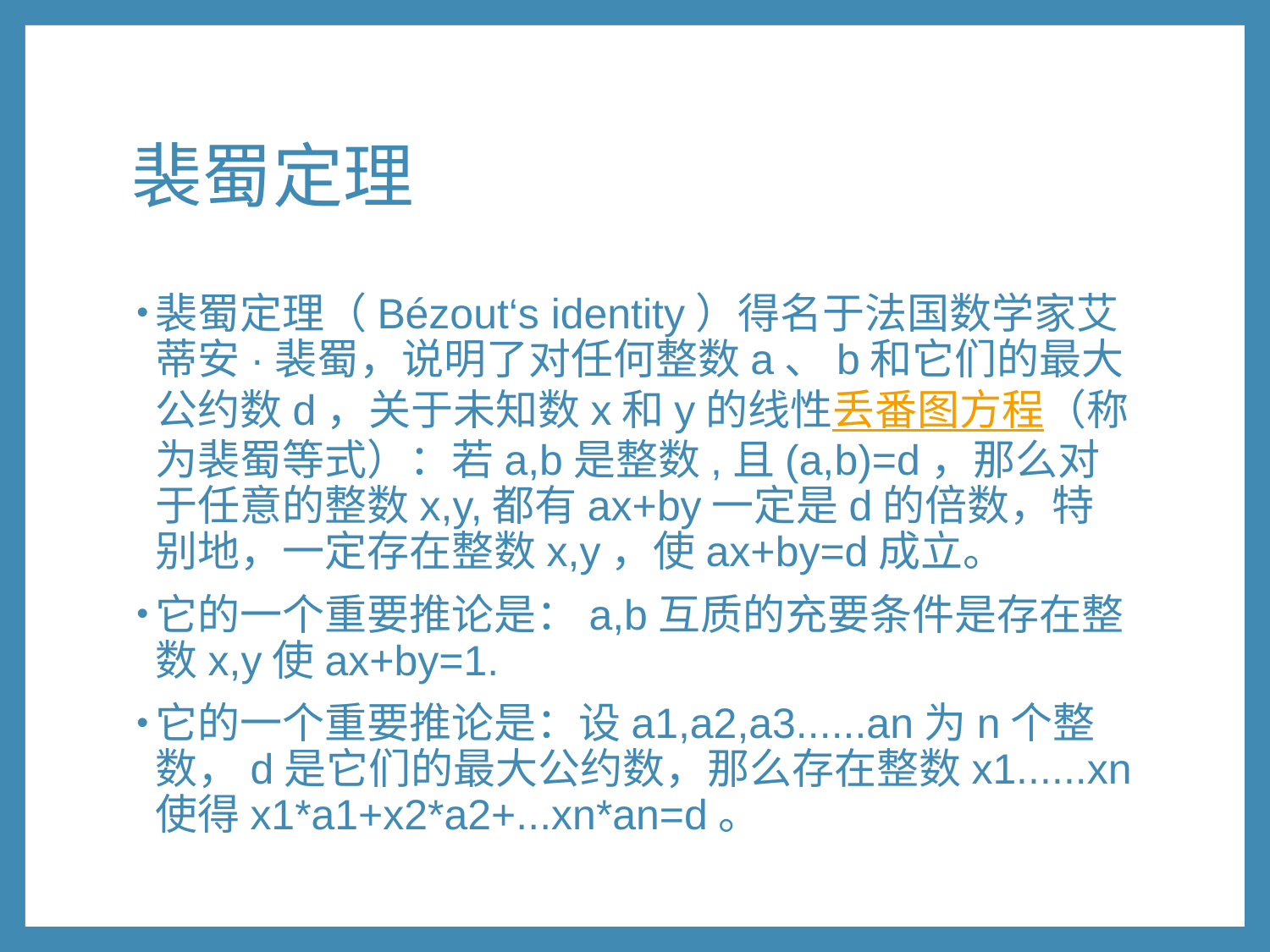

# 裴蜀定理
裴蜀定理（Bézout‘s identity）得名于法国数学家艾蒂安·裴蜀，说明了对任何整数a、b和它们的最大公约数d，关于未知数x和y的线性丢番图方程（称为裴蜀等式）：若a,b是整数,且(a,b)=d，那么对于任意的整数x,y,都有ax+by一定是d的倍数，特别地，一定存在整数x,y，使ax+by=d成立。
它的一个重要推论是：a,b互质的充要条件是存在整数x,y使ax+by=1.
它的一个重要推论是：设a1,a2,a3......an为n个整数，d是它们的最大公约数，那么存在整数x1......xn使得x1*a1+x2*a2+...xn*an=d。